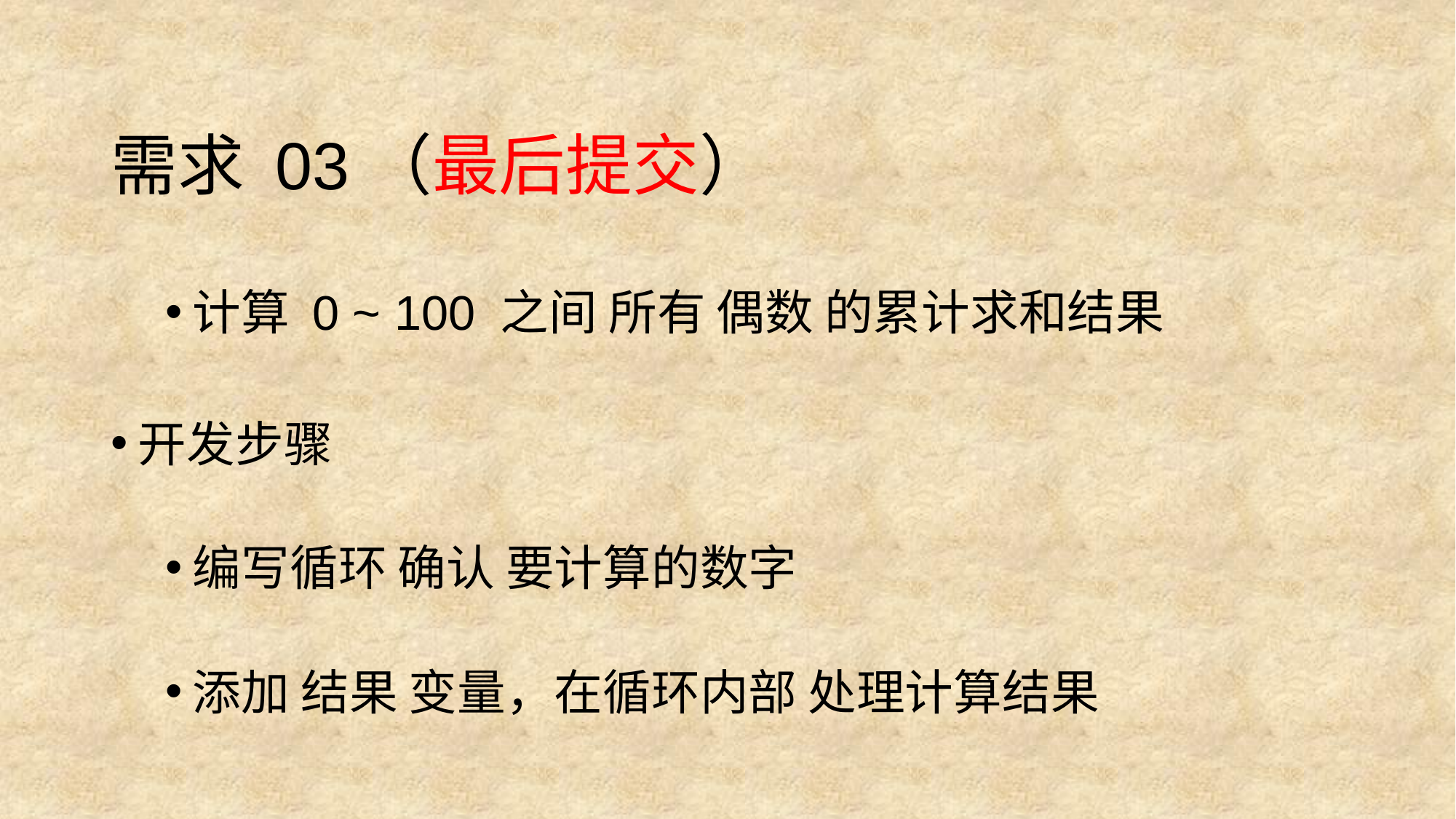

# 需求 03（最后提交）
计算 0 ~ 100 之间 所有 偶数 的累计求和结果
开发步骤
编写循环 确认 要计算的数字
添加 结果 变量，在循环内部 处理计算结果